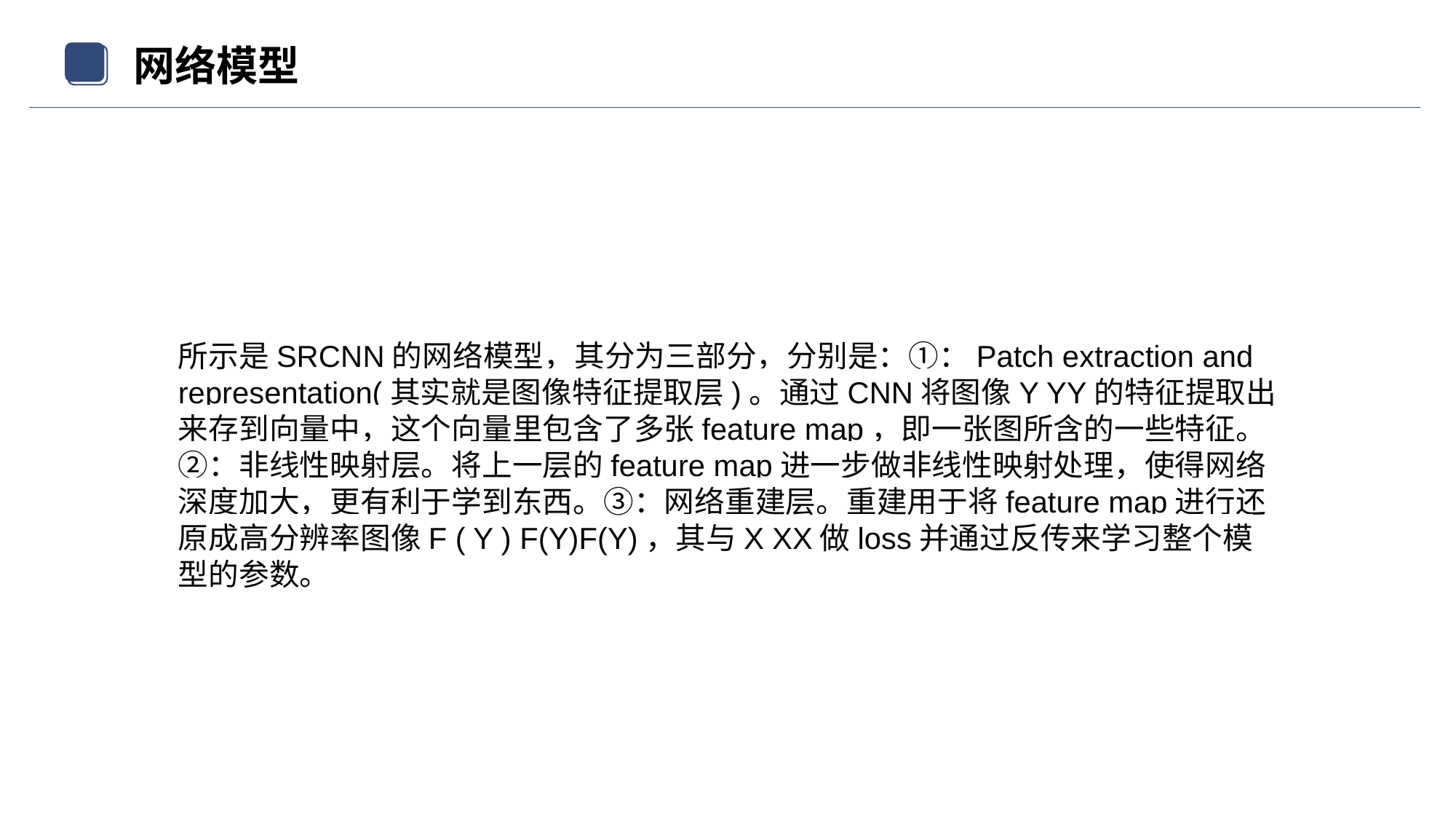

网络模型
所示是SRCNN的网络模型，其分为三部分，分别是：①：Patch extraction and representation(其实就是图像特征提取层)。通过CNN将图像Y YY的特征提取出来存到向量中，这个向量里包含了多张feature map，即一张图所含的一些特征。②：非线性映射层。将上一层的feature map进一步做非线性映射处理，使得网络深度加大，更有利于学到东西。③：网络重建层。重建用于将feature map进行还原成高分辨率图像F ( Y ) F(Y)F(Y)，其与X XX做loss并通过反传来学习整个模型的参数。